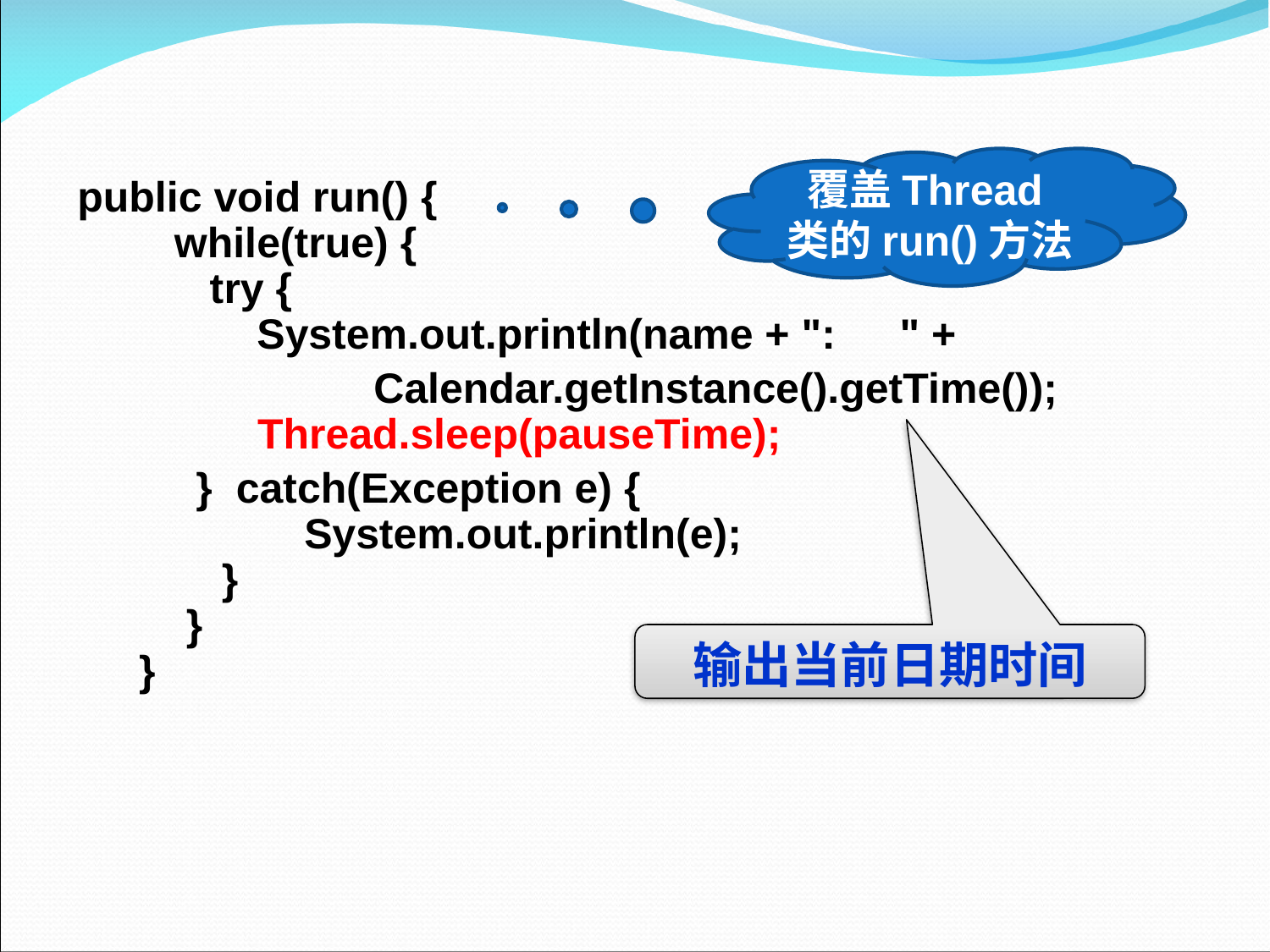

覆盖Thread类的run()方法
 public void run() {
      while(true) {
         try {
             System.out.println(name + ":　" +
                          Calendar.getInstance().getTime());
             Thread.sleep(pauseTime);
           }  catch(Exception e) {
                 System.out.println(e);
          }
       }
   }
输出当前日期时间